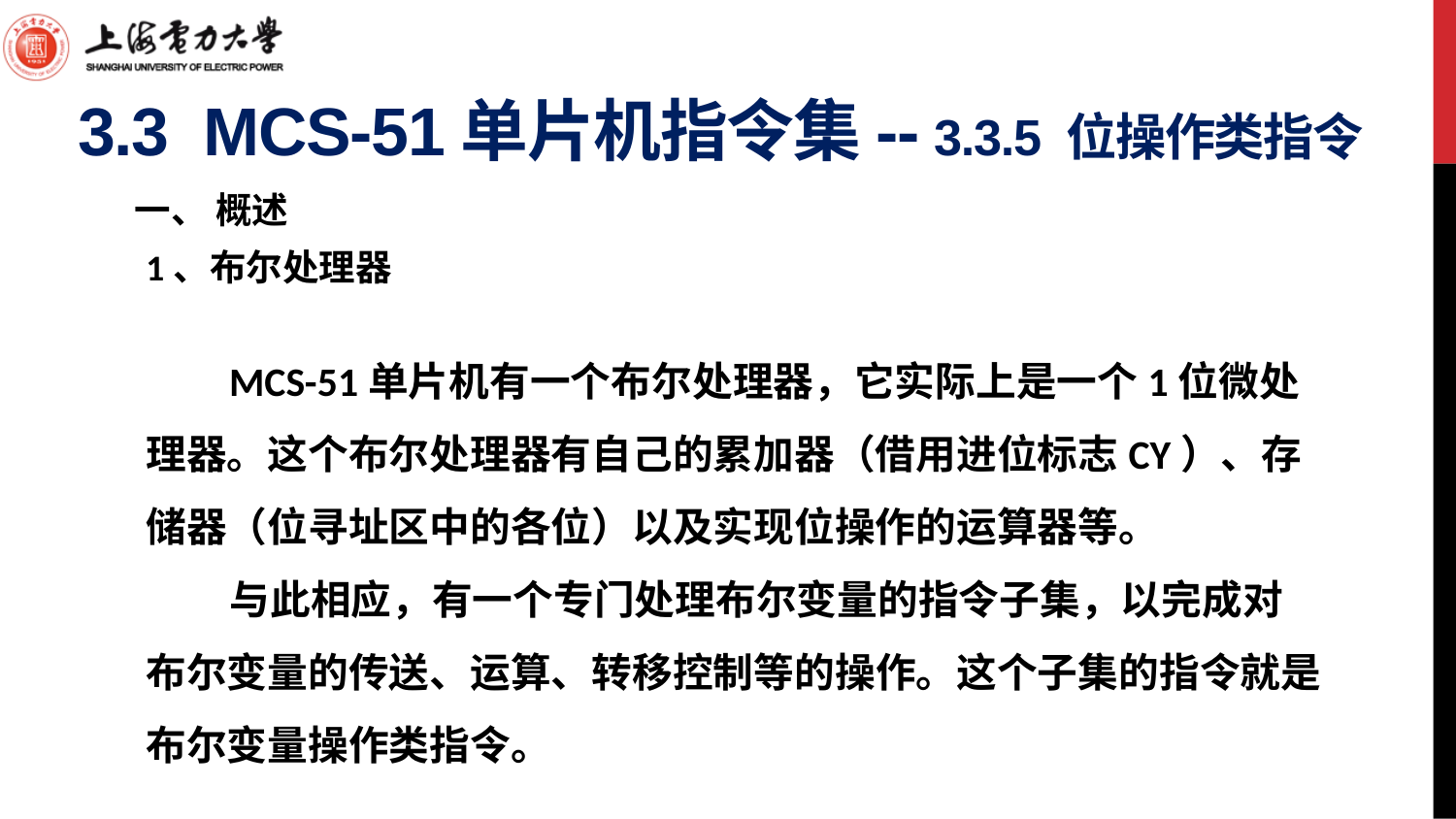

# 3.3  MCS-51单片机指令集-- 3.3.5 位操作类指令
一、 概述

1、布尔处理器

         MCS-51单片机有一个布尔处理器，它实际上是一个1位微处理器。这个布尔处理器有自己的累加器（借用进位标志CY）、存储器（位寻址区中的各位）以及实现位操作的运算器等。
        与此相应，有一个专门处理布尔变量的指令子集，以完成对布尔变量的传送、运算、转移控制等的操作。这个子集的指令就是布尔变量操作类指令。